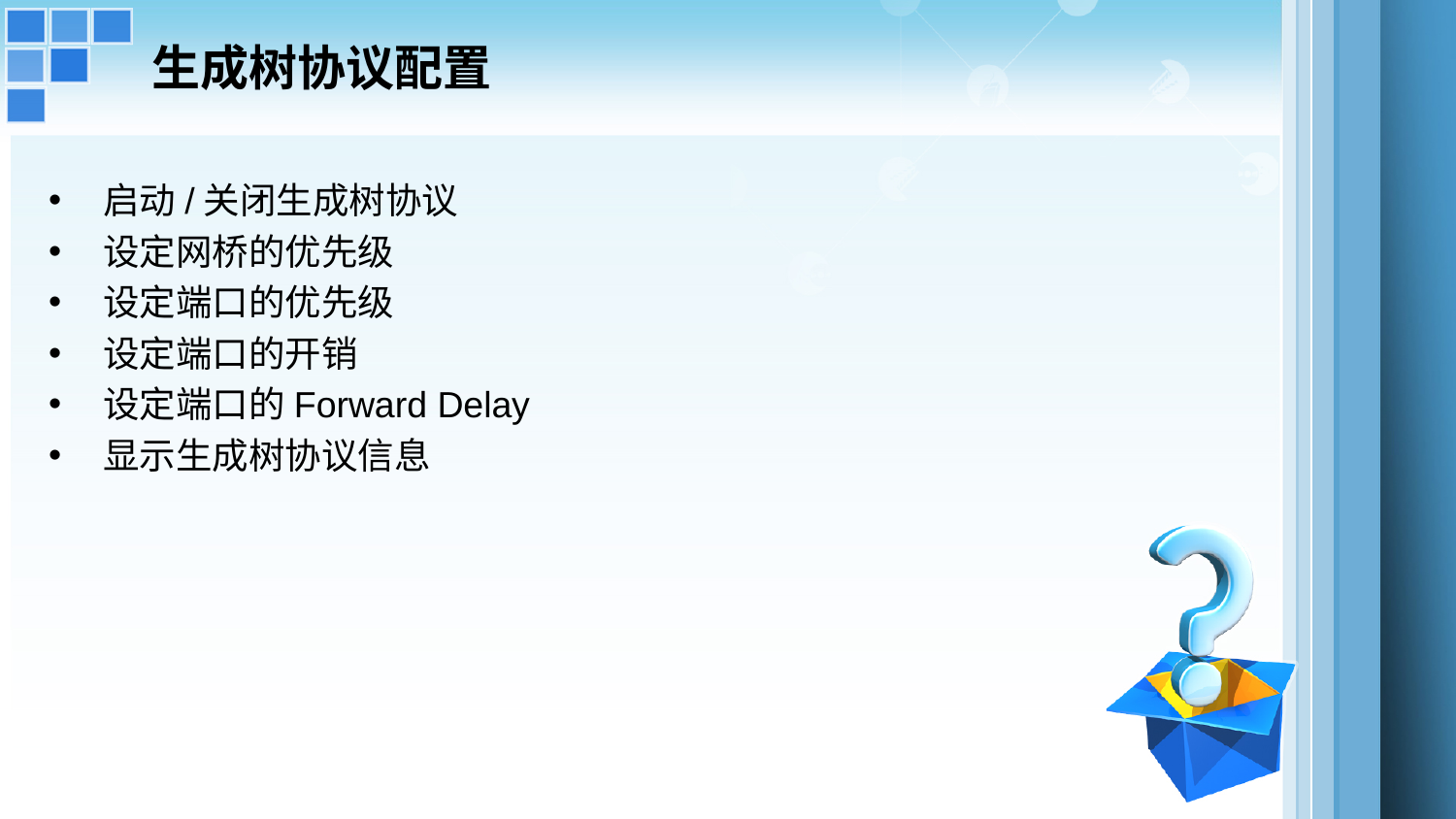

生成树协议配置
启动/关闭生成树协议
设定网桥的优先级
设定端口的优先级
设定端口的开销
设定端口的Forward Delay
显示生成树协议信息